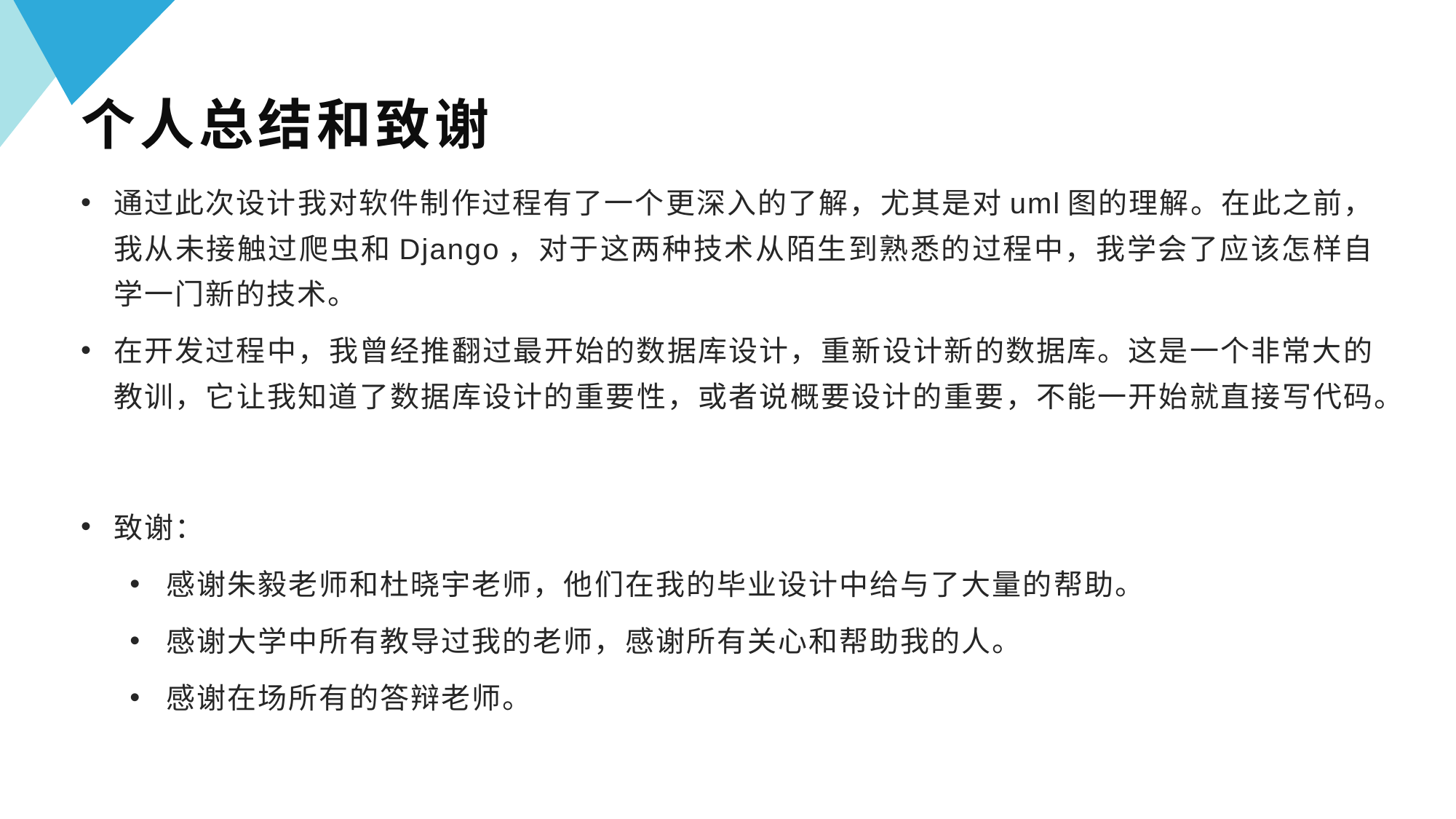

个人总结和致谢
通过此次设计我对软件制作过程有了一个更深入的了解，尤其是对uml图的理解。在此之前，我从未接触过爬虫和Django，对于这两种技术从陌生到熟悉的过程中，我学会了应该怎样自学一门新的技术。
在开发过程中，我曾经推翻过最开始的数据库设计，重新设计新的数据库。这是一个非常大的教训，它让我知道了数据库设计的重要性，或者说概要设计的重要，不能一开始就直接写代码。

致谢：
感谢朱毅老师和杜晓宇老师，他们在我的毕业设计中给与了大量的帮助。
感谢大学中所有教导过我的老师，感谢所有关心和帮助我的人。
感谢在场所有的答辩老师。